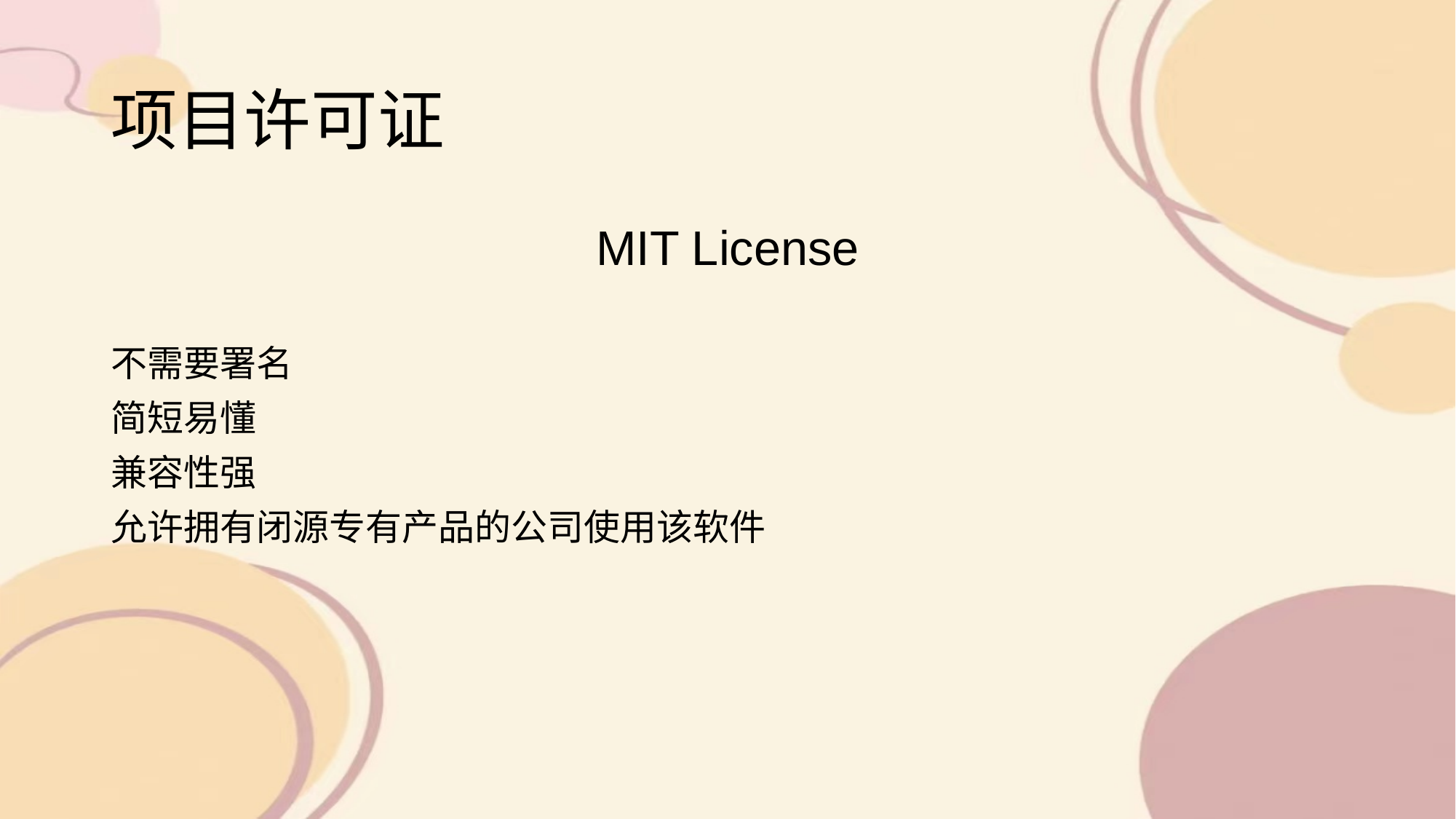

# 项目许可证
MIT License

不需要署名
简短易懂
兼容性强
允许拥有闭源专有产品的公司使用该软件